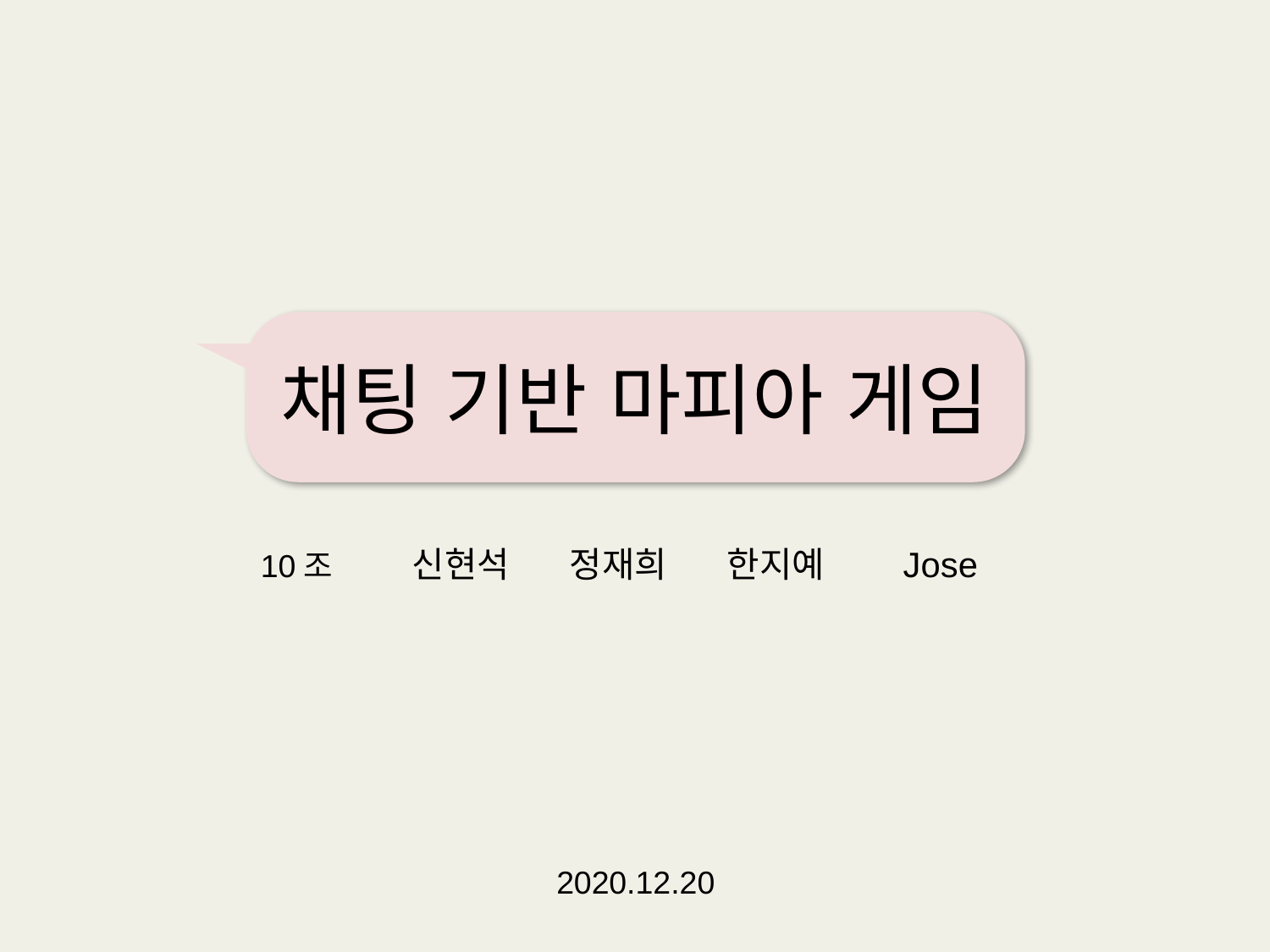

# 채팅 기반 마피아 게임

10조        신현석      정재희      한지예       Jose
2020.12.20